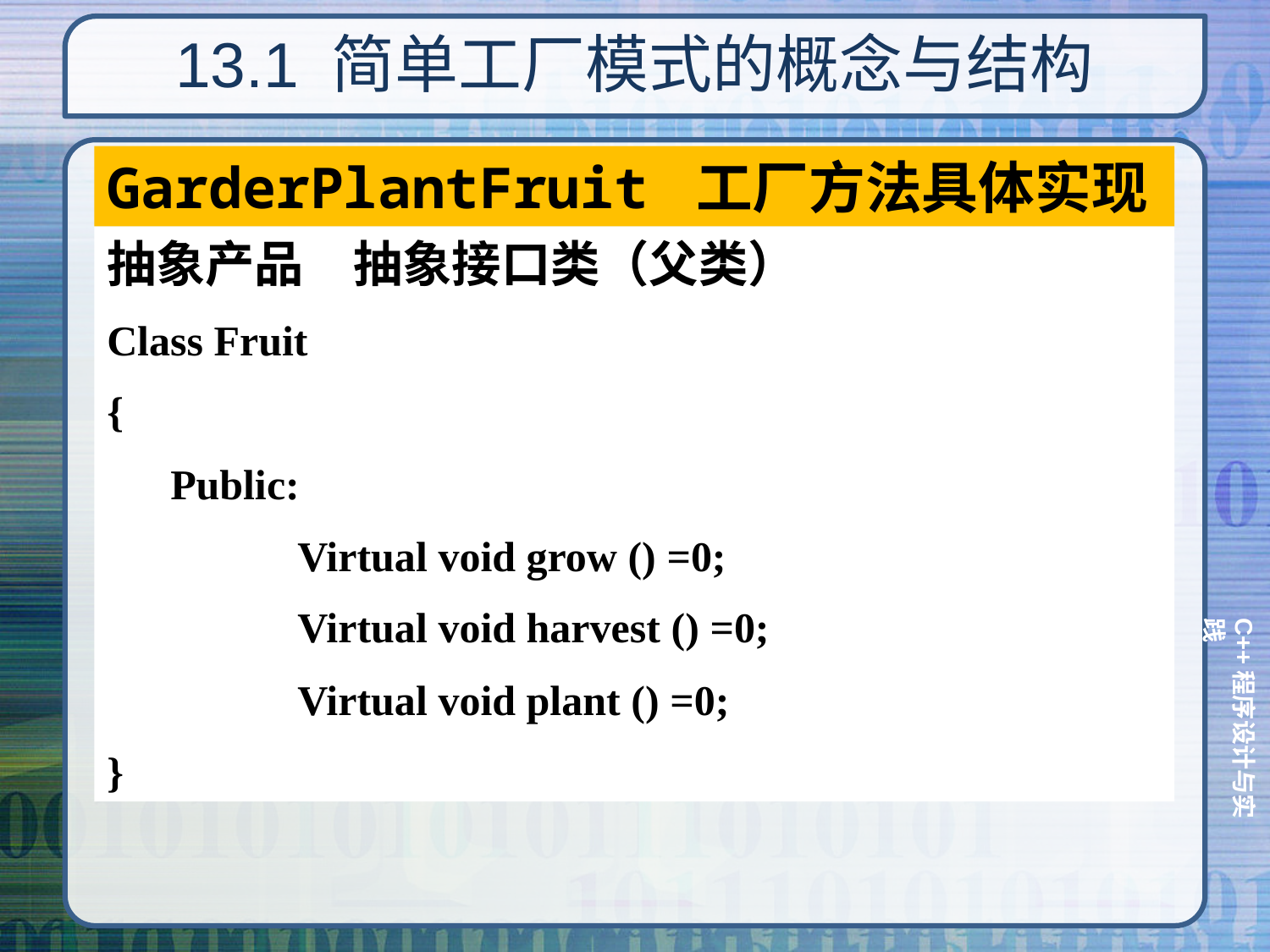

# 13.1 简单工厂模式的概念与结构

GarderPlantFruit 工厂方法具体实现
抽象产品　抽象接口类（父类）
Class Fruit
{
	Public:
		Virtual void grow () =0;
		Virtual void harvest () =0;
		Virtual void plant () =0;
}